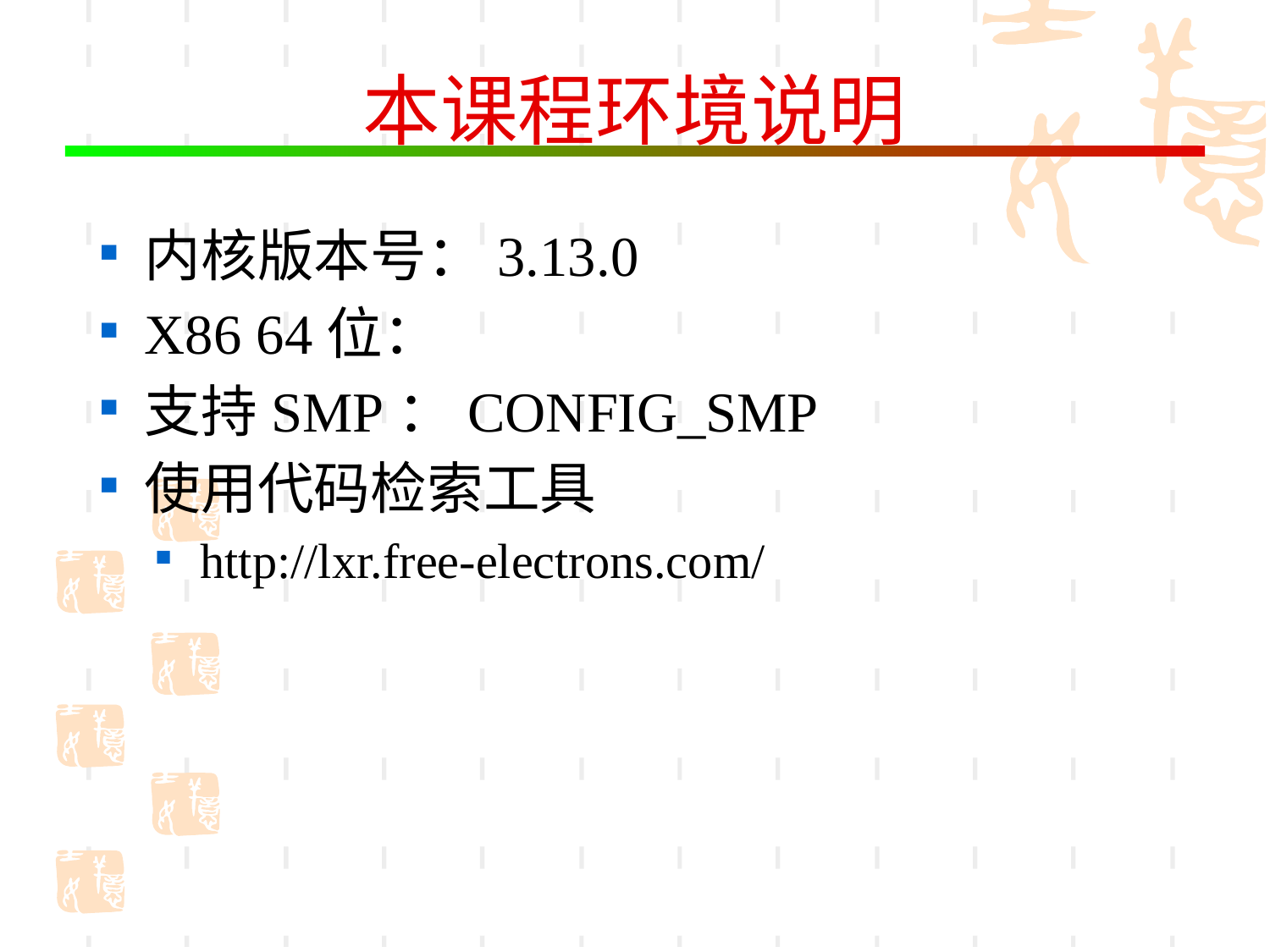

# 本课程环境说明
内核版本号：3.13.0
X86 64位：
支持SMP：CONFIG_SMP
使用代码检索工具
http://lxr.free-electrons.com/